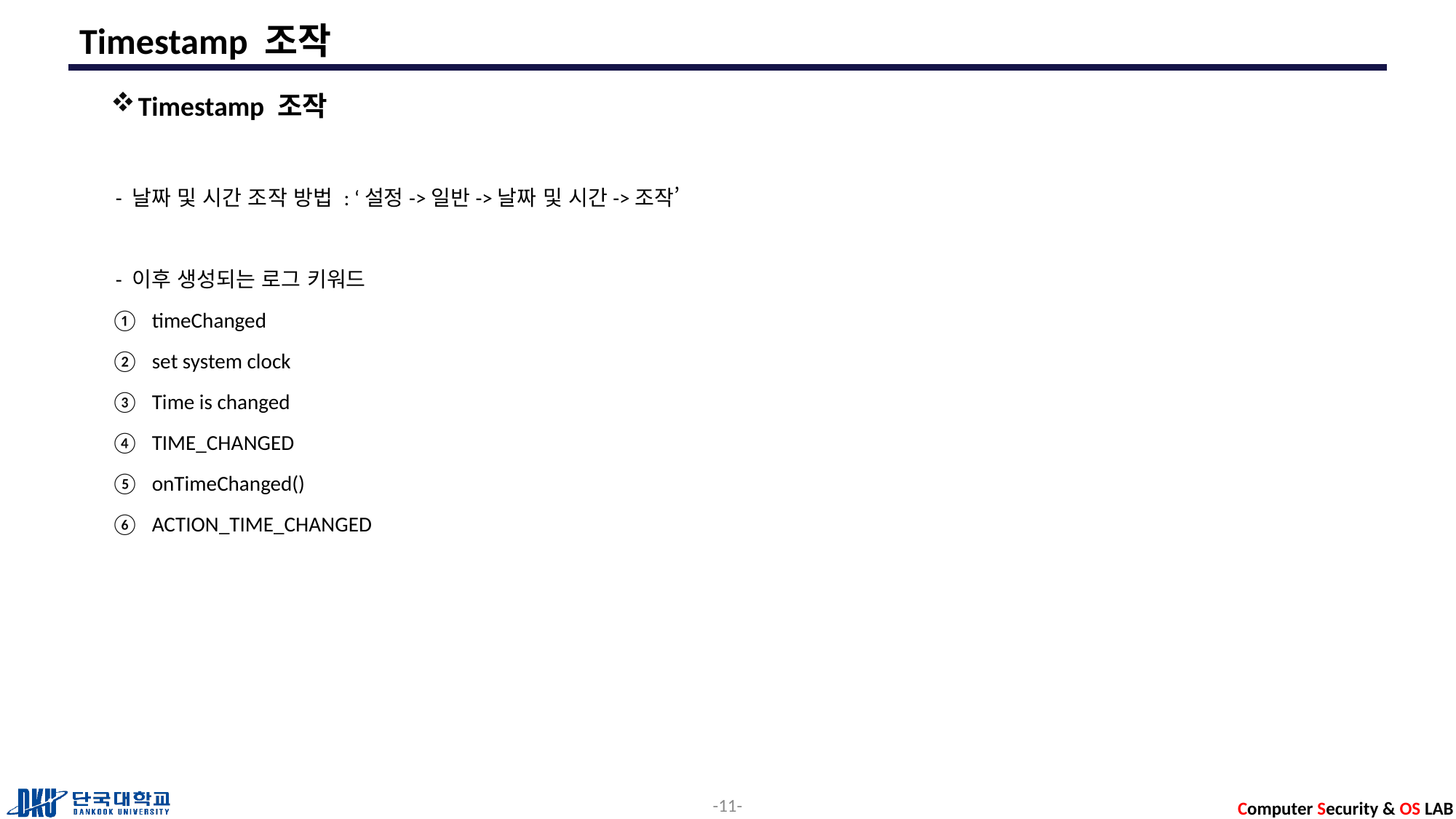

# Timestamp 조작
Timestamp 조작

 - 날짜 및 시간 조작 방법 : ‘설정->일반->날짜 및 시간->조작’

 - 이후 생성되는 로그 키워드
timeChanged
set system clock
Time is changed
TIME_CHANGED
onTimeChanged()
ACTION_TIME_CHANGED

11